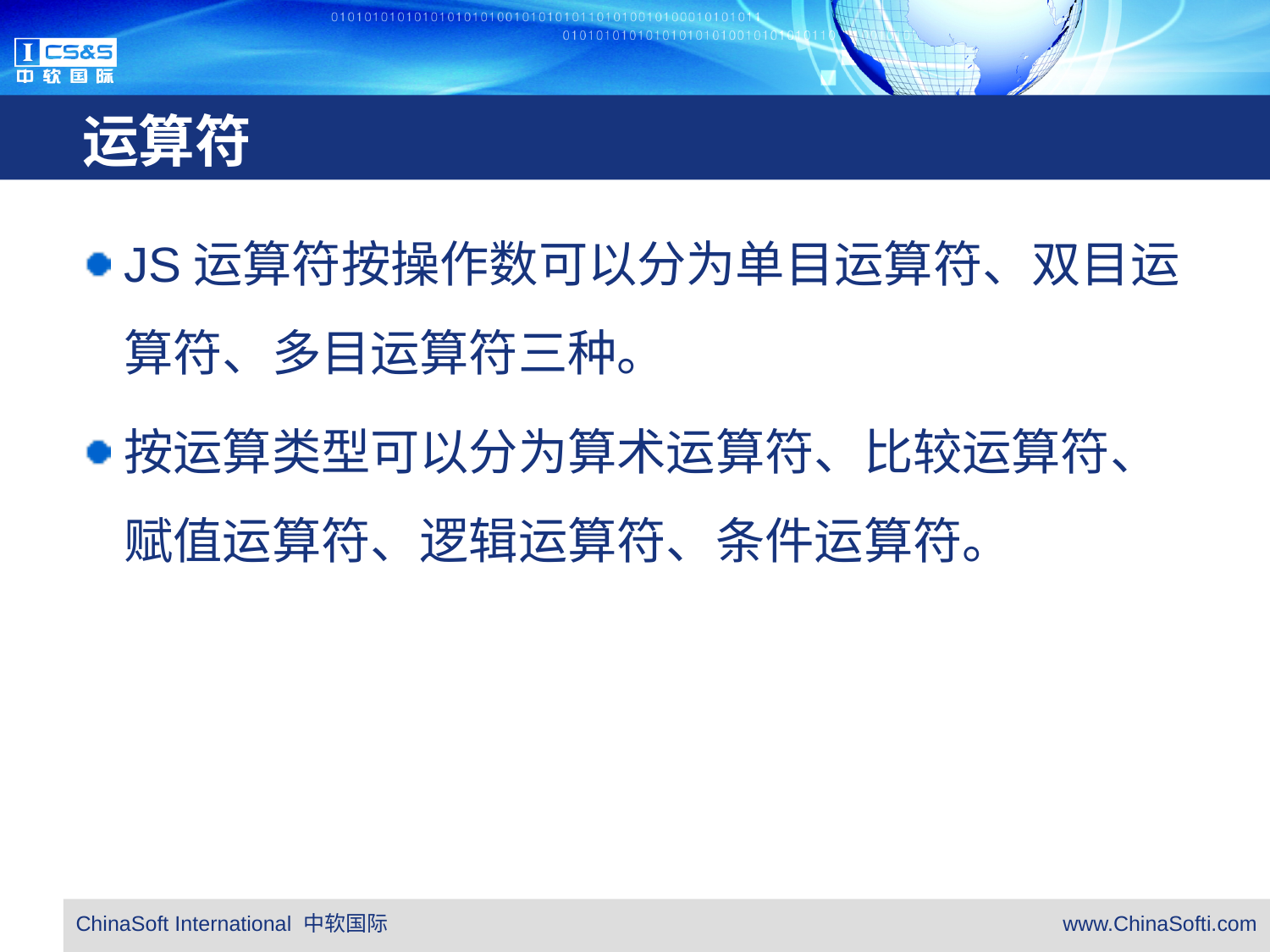

# 运算符
JS运算符按操作数可以分为单目运算符、双目运算符、多目运算符三种。
按运算类型可以分为算术运算符、比较运算符、赋值运算符、逻辑运算符、条件运算符。